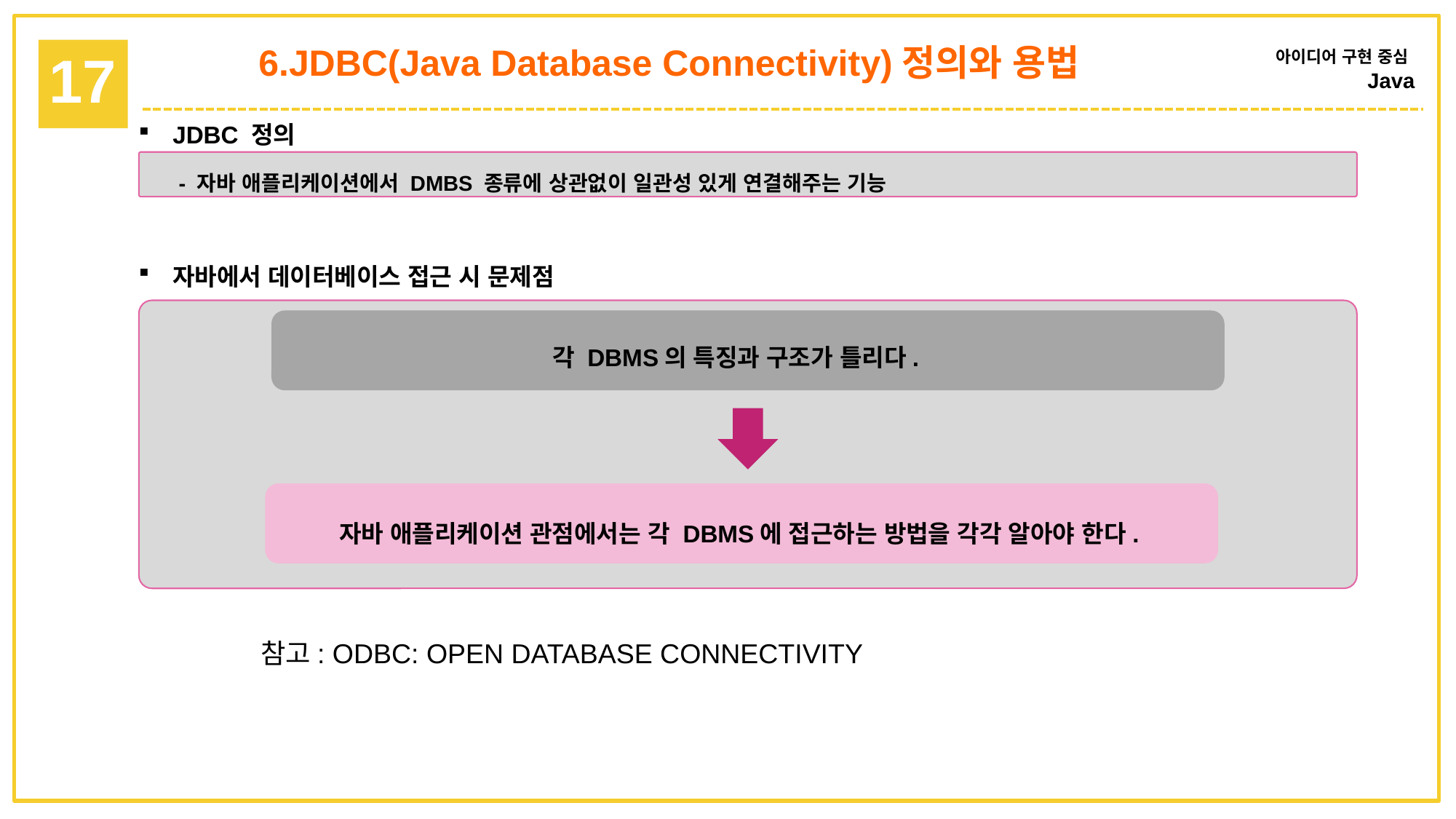

6.JDBC(Java Database Connectivity)정의와 용법
아이디어 구현 중심
Java
17

JDBC 정의

  - 자바 애플리케이션에서 DMBS 종류에 상관없이 일관성 있게 연결해주는 기능
자바에서 데이터베이스 접근 시 문제점

  각 DBMS의 특징과 구조가 틀리다.

  자바 애플리케이션 관점에서는 각 DBMS에 접근하는 방법을 각각 알아야 한다.
참고: ODBC: OPEN DATABASE CONNECTIVITY